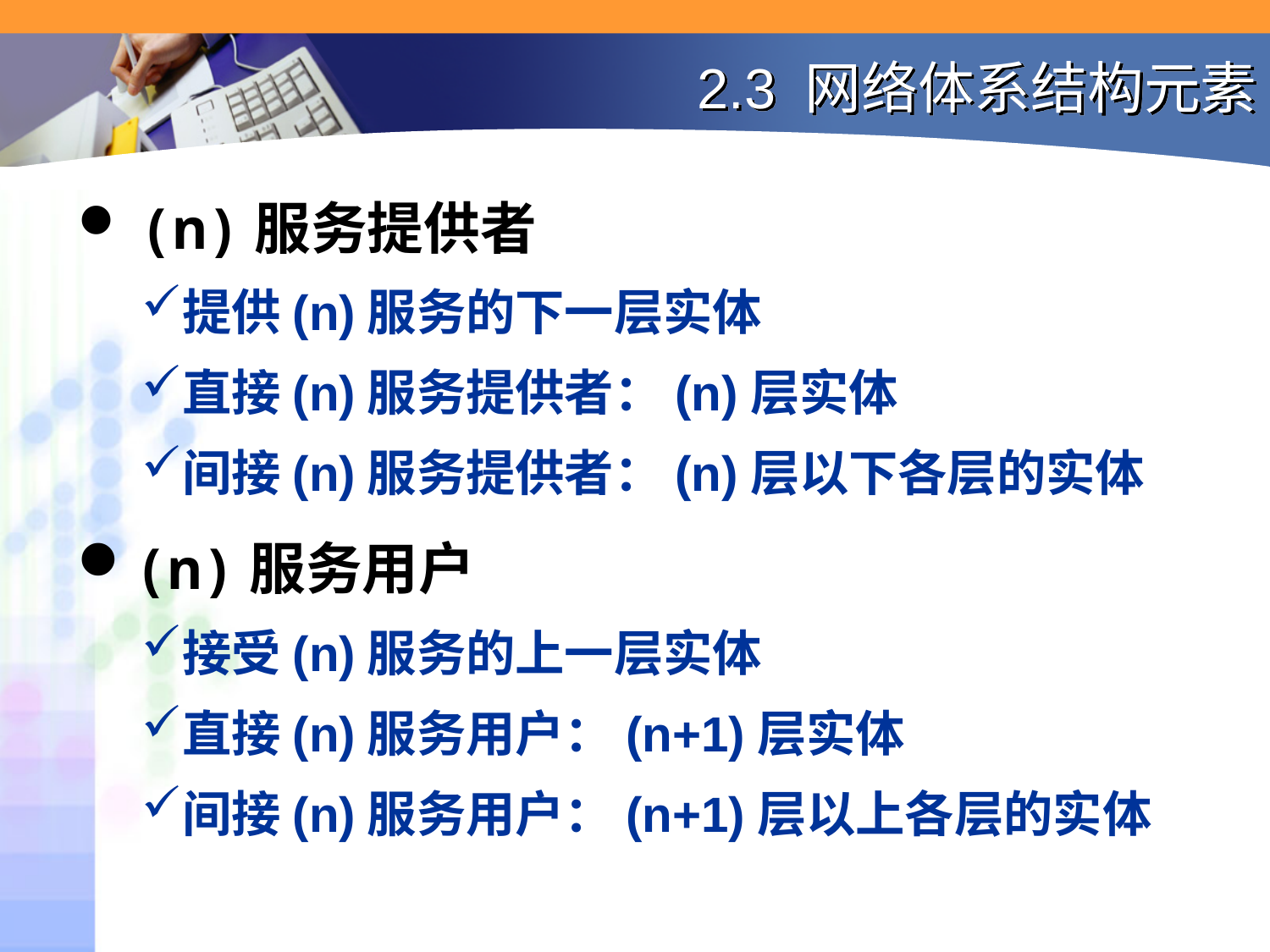

# 2.3 网络体系结构元素
 (n)服务提供者
提供(n)服务的下一层实体
直接(n)服务提供者：(n)层实体
间接(n)服务提供者：(n)层以下各层的实体
(n)服务用户
接受(n)服务的上一层实体
直接(n)服务用户：(n+1)层实体
间接(n)服务用户：(n+1)层以上各层的实体